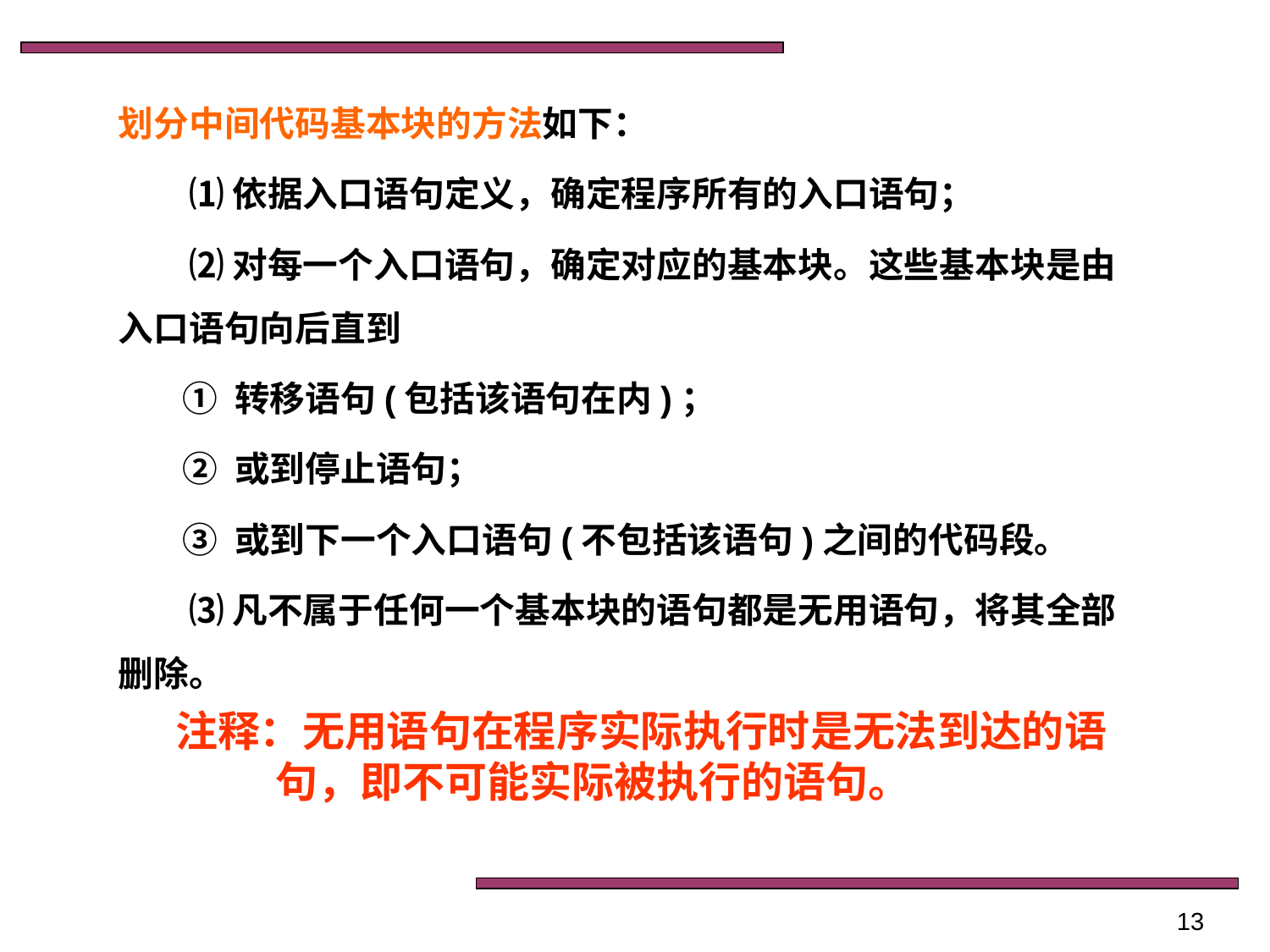

划分中间代码基本块的方法如下：
　　⑴ 依据入口语句定义，确定程序所有的入口语句；
　　⑵ 对每一个入口语句，确定对应的基本块。这些基本块是由入口语句向后直到
        ① 转移语句(包括该语句在内)；
        ② 或到停止语句；
        ③ 或到下一个入口语句(不包括该语句)之间的代码段。
　　⑶ 凡不属于任何一个基本块的语句都是无用语句，将其全部删除。
注释：无用语句在程序实际执行时是无法到达的语句，即不可能实际被执行的语句。

13